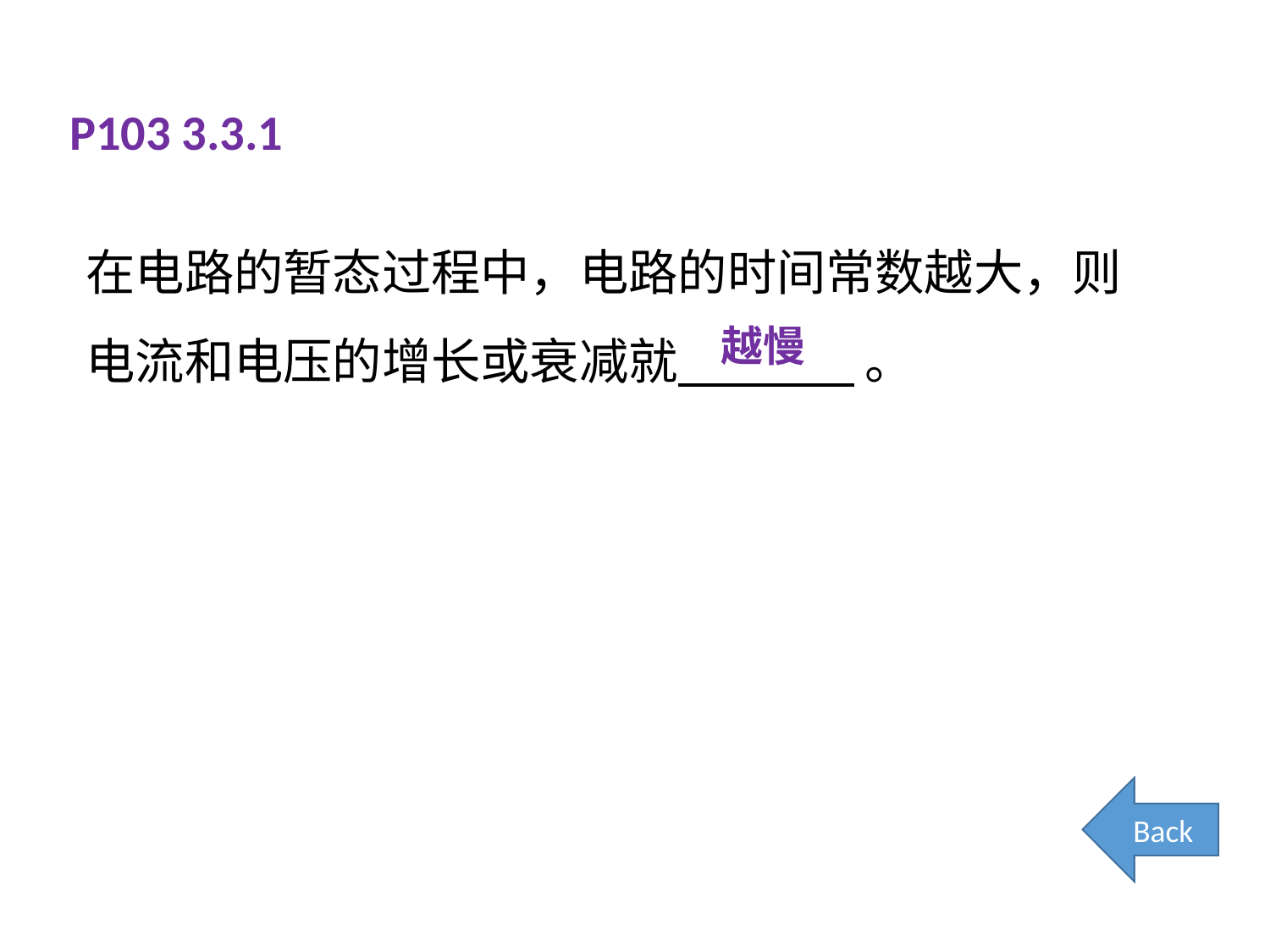

# P103 3.3.1
在电路的暂态过程中，电路的时间常数越大，则电流和电压的增长或衰减就                 。
越慢
Back